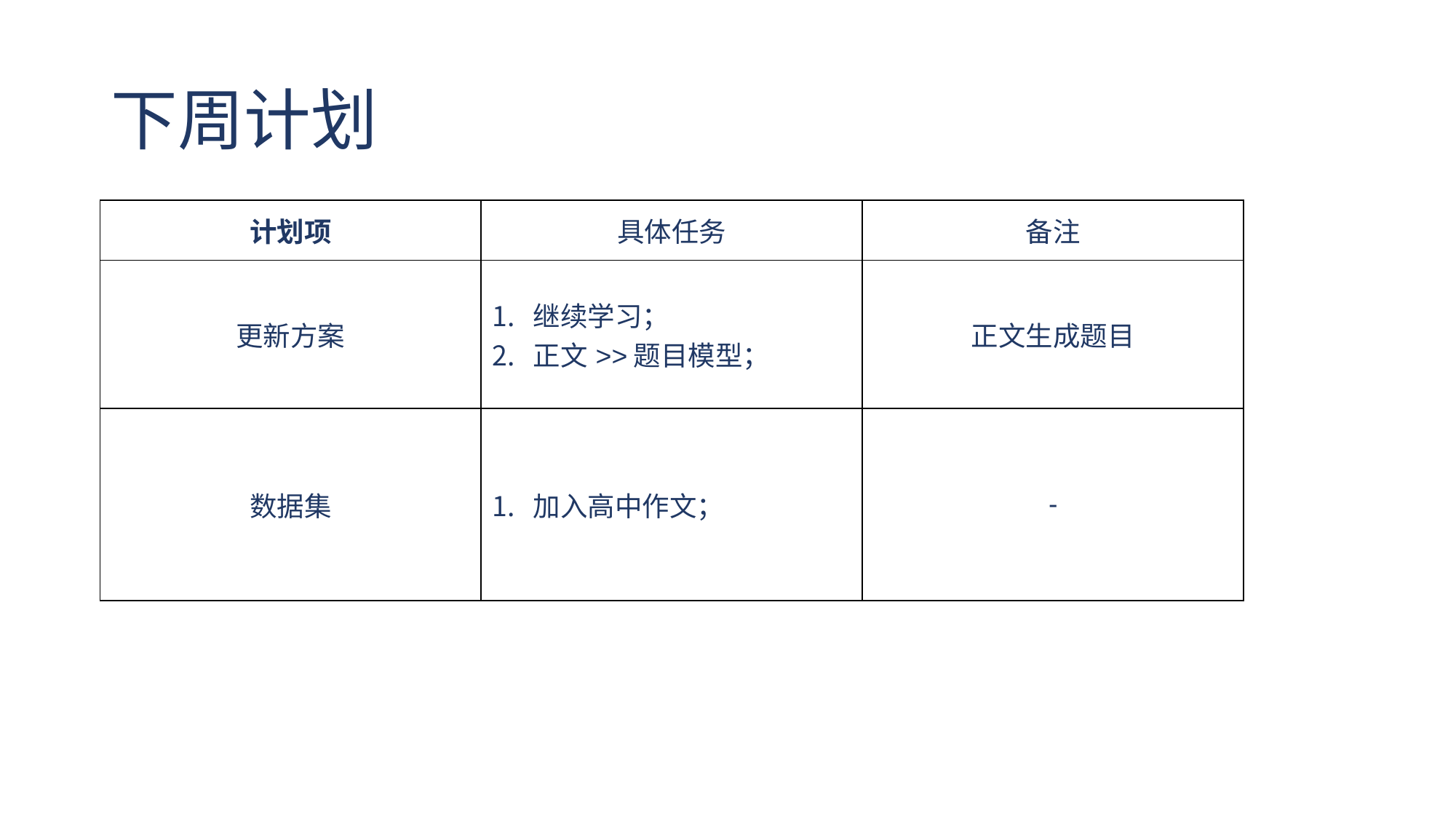

# 下周计划
| 计划项 | 具体任务 | 备注 |
| --- | --- | --- |
| 更新方案 | 继续学习； 正文>>题目模型； | 正文生成题目 |
| 数据集 | 加入高中作文； | - |